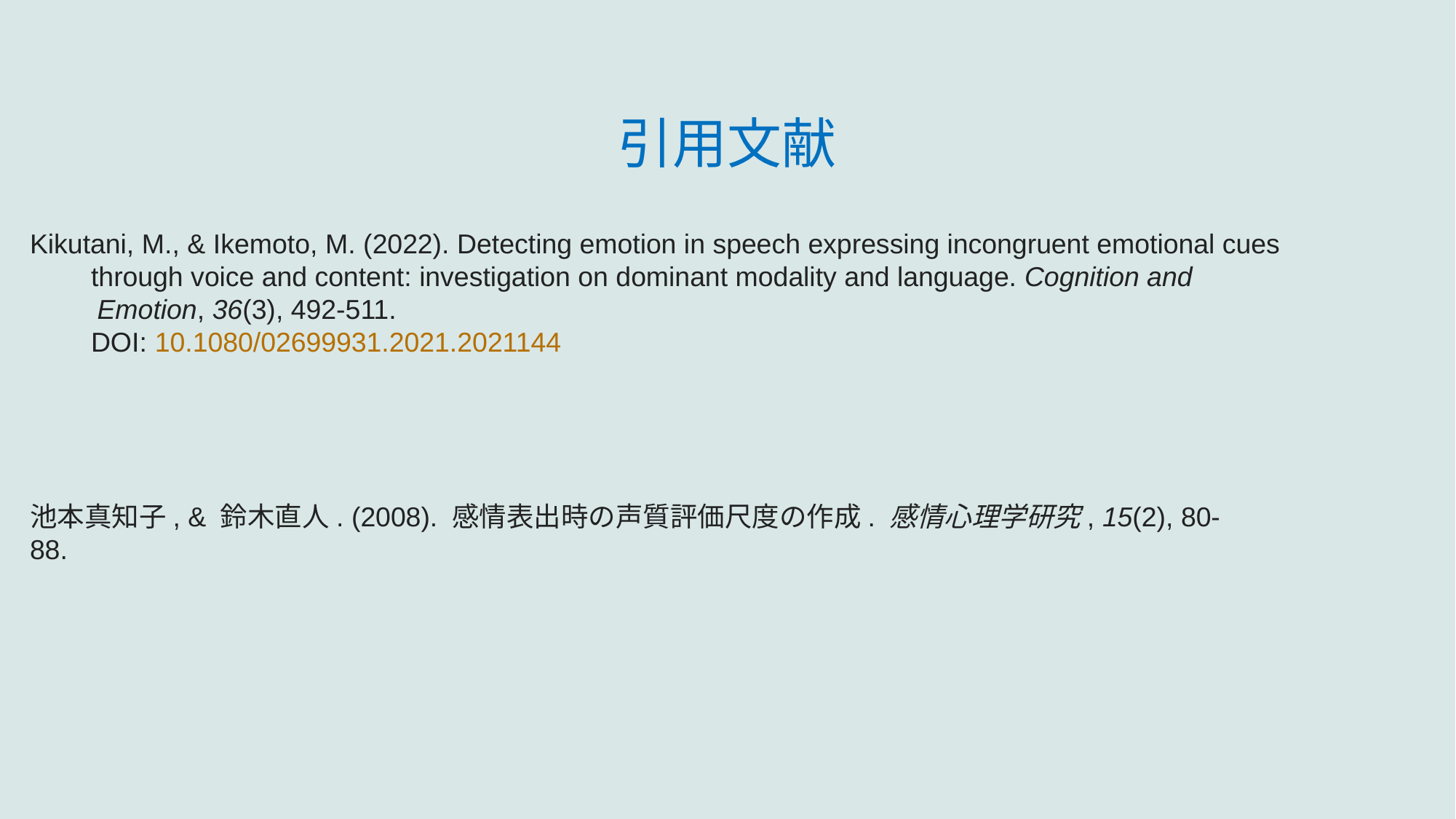

# 引用文献
Kikutani, M., & Ikemoto, M. (2022). Detecting emotion in speech expressing incongruent emotional cues
　　through voice and content: investigation on dominant modality and language. Cognition and
　　 Emotion, 36(3), 492-511.
　　DOI: 10.1080/02699931.2021.2021144

池本真知子, & 鈴木直人. (2008). 感情表出時の声質評価尺度の作成. 感情心理学研究, 15(2), 80-88.